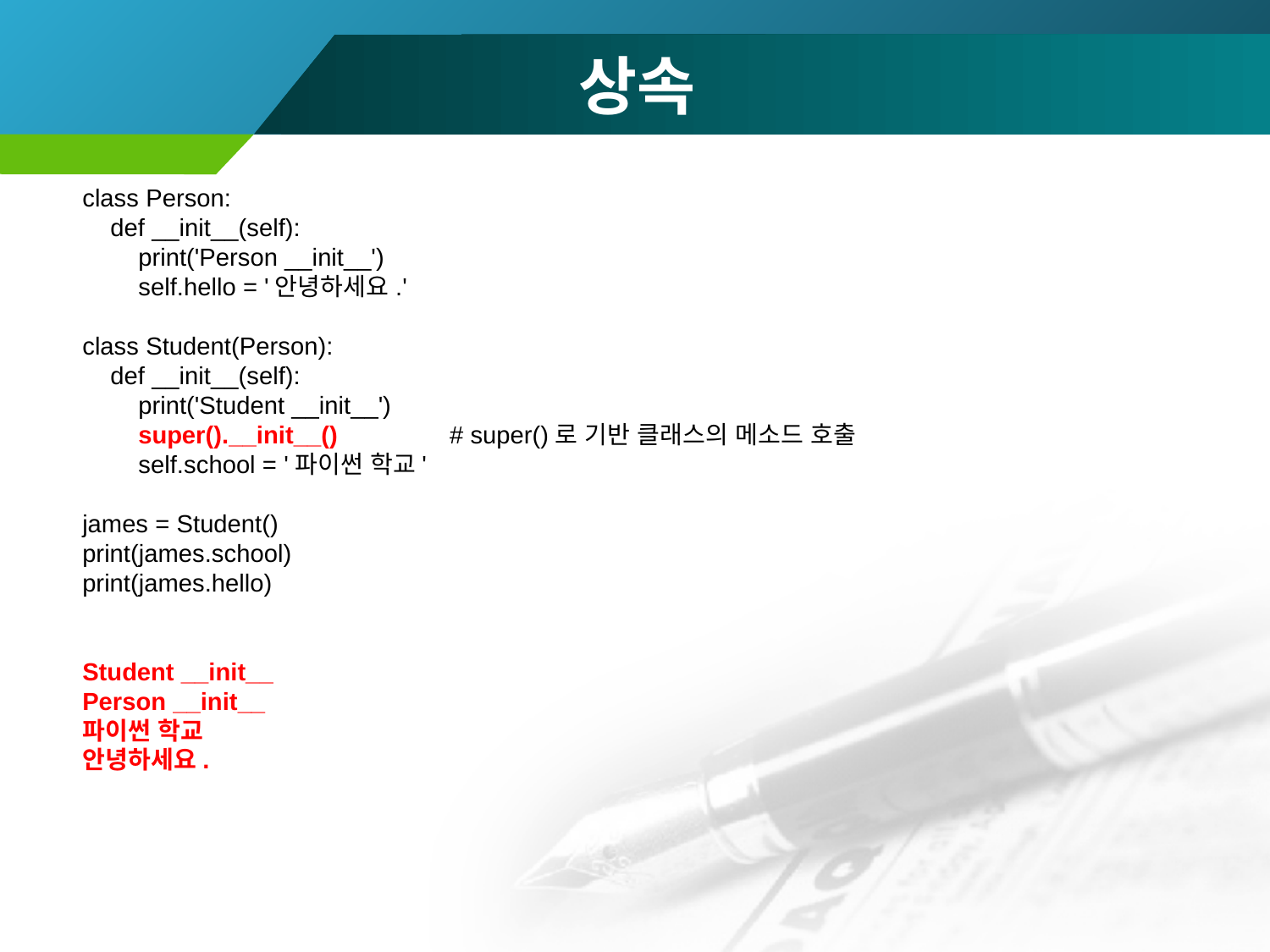

# 상속
class Person:
    def __init__(self):
        print('Person __init__')
        self.hello = '안녕하세요.'

class Student(Person):
    def __init__(self):
        print('Student __init__')
        super().__init__()                # super()로 기반 클래스의 메소드 호출
        self.school = '파이썬 학교'

james = Student()
print(james.school)
print(james.hello)

Student __init__
Person __init__
파이썬 학교
안녕하세요.